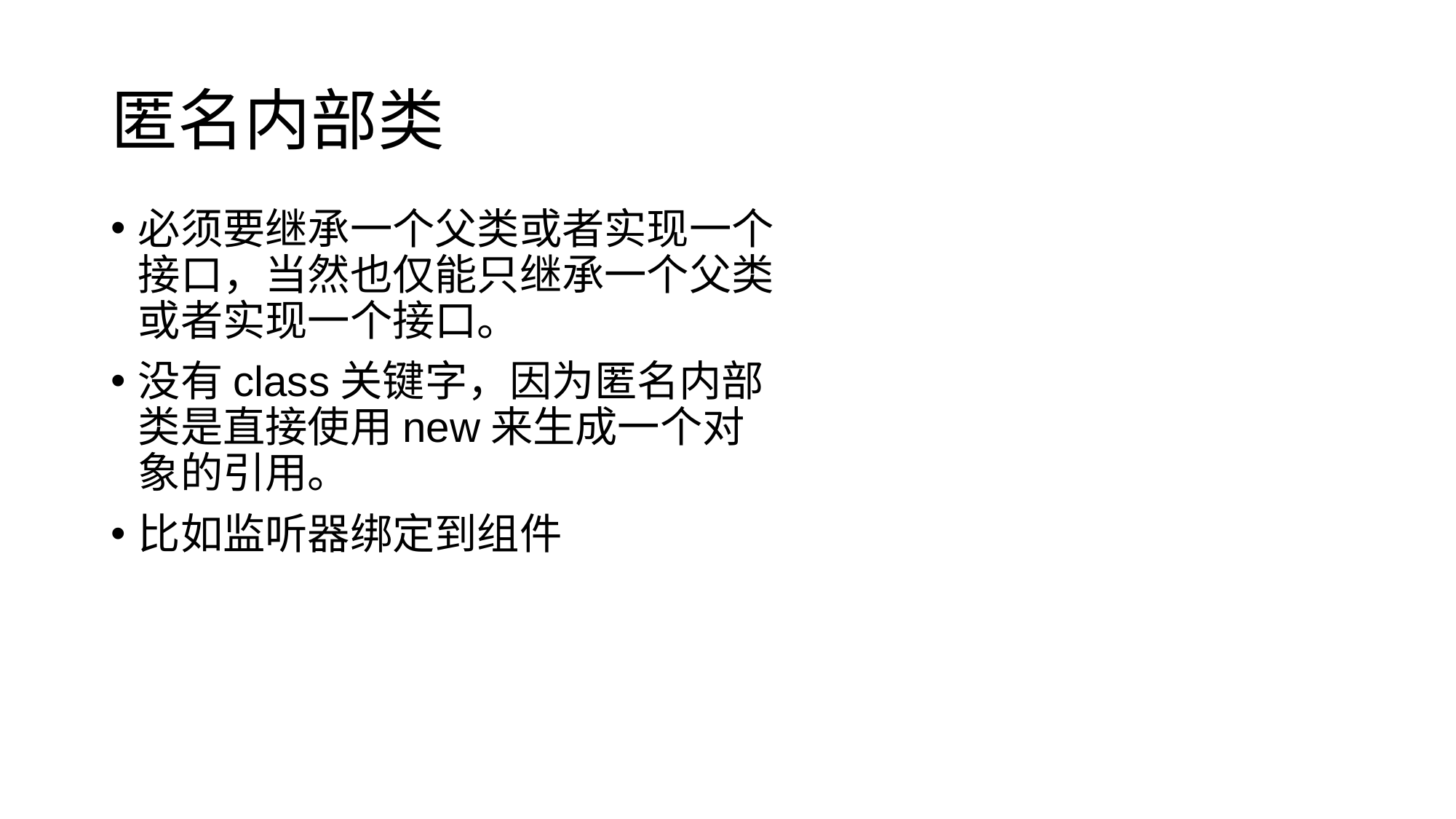

# 匿名内部类
必须要继承一个父类或者实现一个接口，当然也仅能只继承一个父类或者实现一个接口。
没有class关键字，因为匿名内部类是直接使用new来生成一个对象的引用。
比如监听器绑定到组件